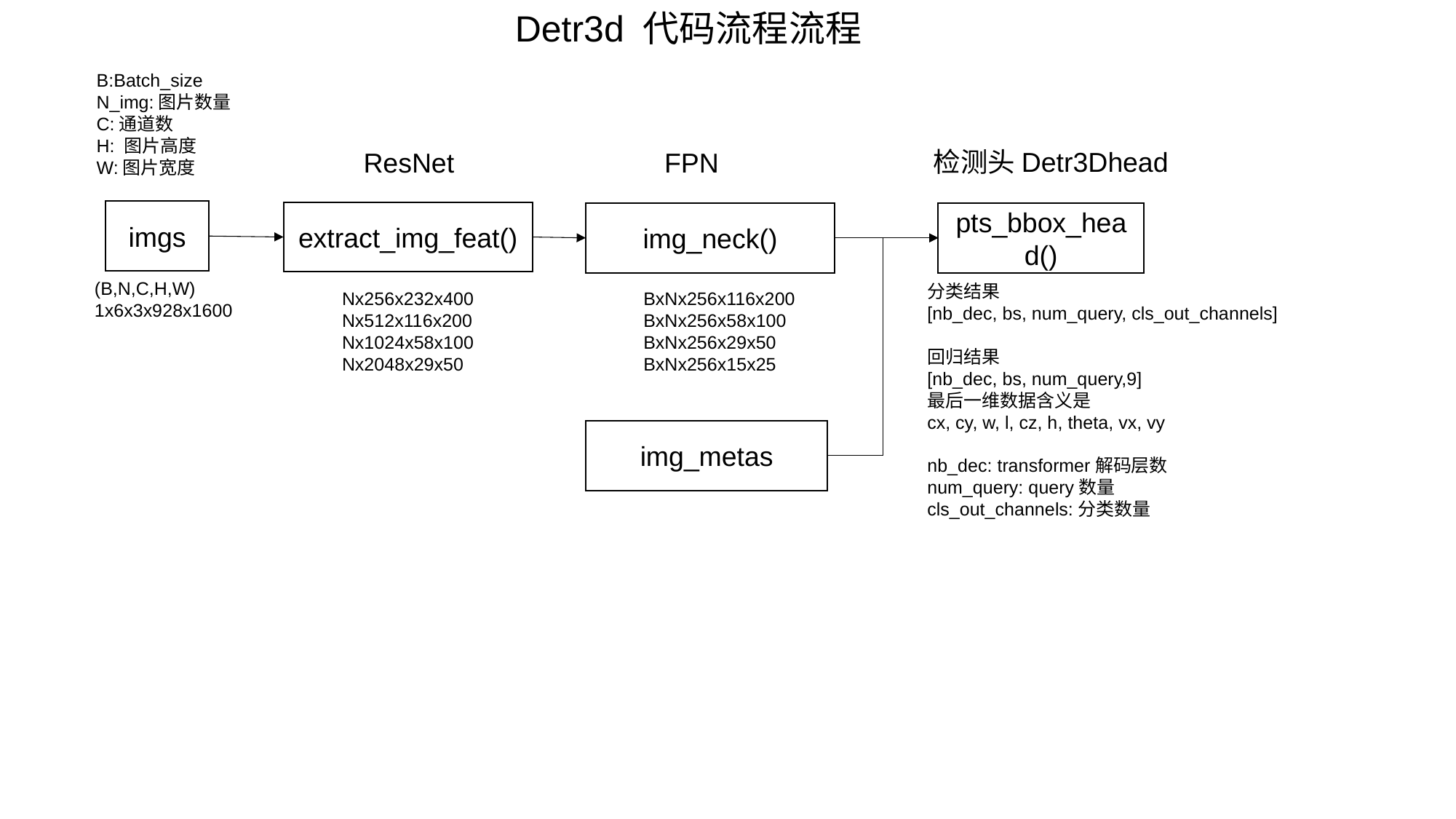

Detr3d 代码流程流程
B:Batch_size
N_img:图片数量
C:通道数
H: 图片高度
W:图片宽度
检测头Detr3Dhead
ResNet
FPN
imgs
extract_img_feat()
img_neck()
pts_bbox_head()
(B,N,C,H,W)
1x6x3x928x1600
分类结果
[nb_dec, bs, num_query, cls_out_channels]

回归结果
[nb_dec, bs, num_query,9]
最后一维数据含义是
cx, cy, w, l, cz, h, theta, vx, vy

nb_dec: transformer解码层数
num_query: query数量
cls_out_channels:分类数量

BxNx256x116x200
BxNx256x58x100
BxNx256x29x50
BxNx256x15x25
Nx256x232x400
Nx512x116x200
Nx1024x58x100
Nx2048x29x50
img_metas